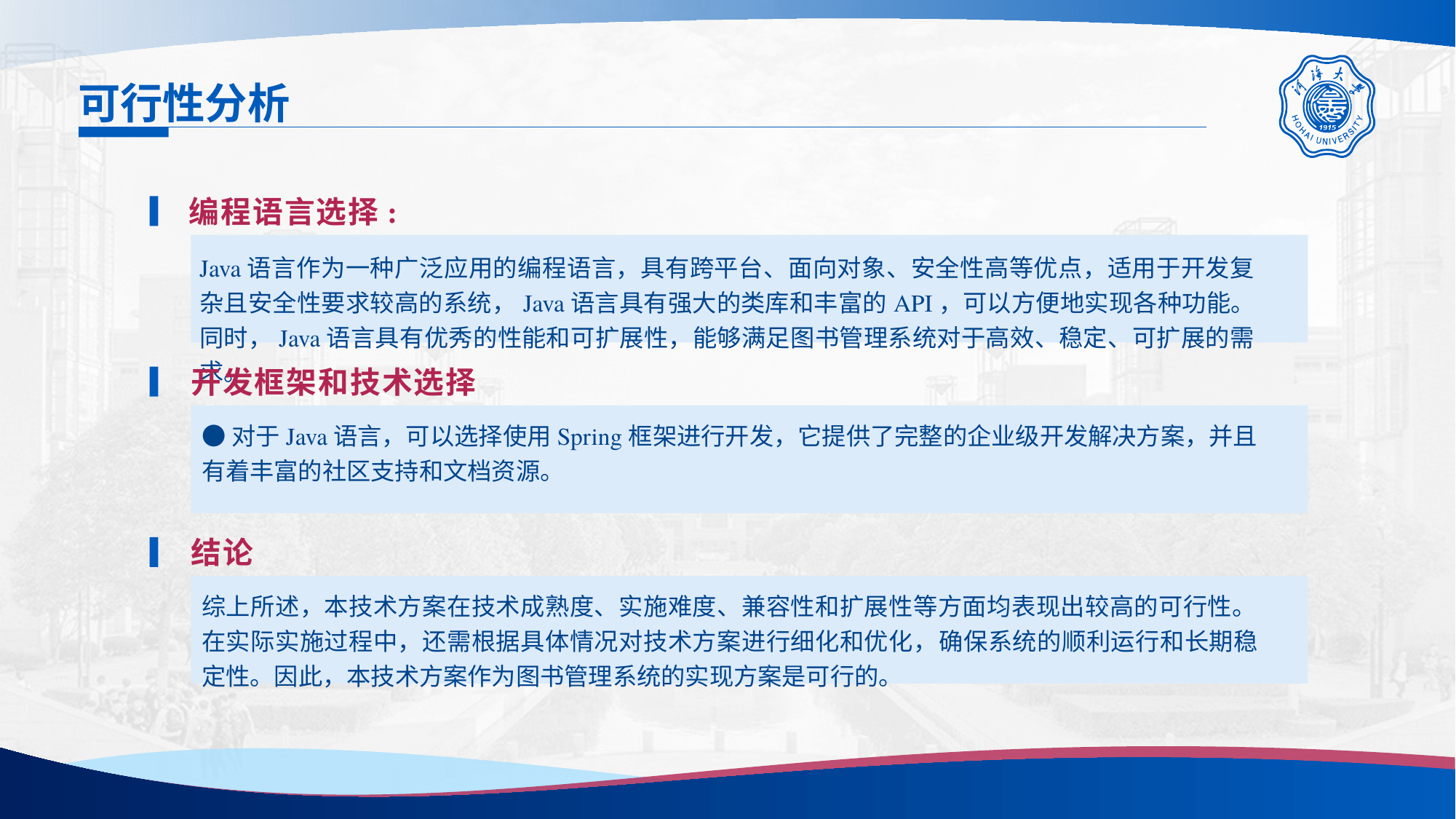

# 可行性分析
编程语言选择:
Java语言作为一种广泛应用的编程语言，具有跨平台、面向对象、安全性高等优点，适用于开发复杂且安全性要求较高的系统，Java语言具有强大的类库和丰富的API，可以方便地实现各种功能。同时，Java语言具有优秀的性能和可扩展性，能够满足图书管理系统对于高效、稳定、可扩展的需求。

开发框架和技术选择
●对于Java语言，可以选择使用Spring框架进行开发，它提供了完整的企业级开发解决方案，并且有着丰富的社区支持和文档资源。

结论
综上所述，本技术方案在技术成熟度、实施难度、兼容性和扩展性等方面均表现出较高的可行性。在实际实施过程中，还需根据具体情况对技术方案进行细化和优化，确保系统的顺利运行和长期稳定性。因此，本技术方案作为图书管理系统的实现方案是可行的。